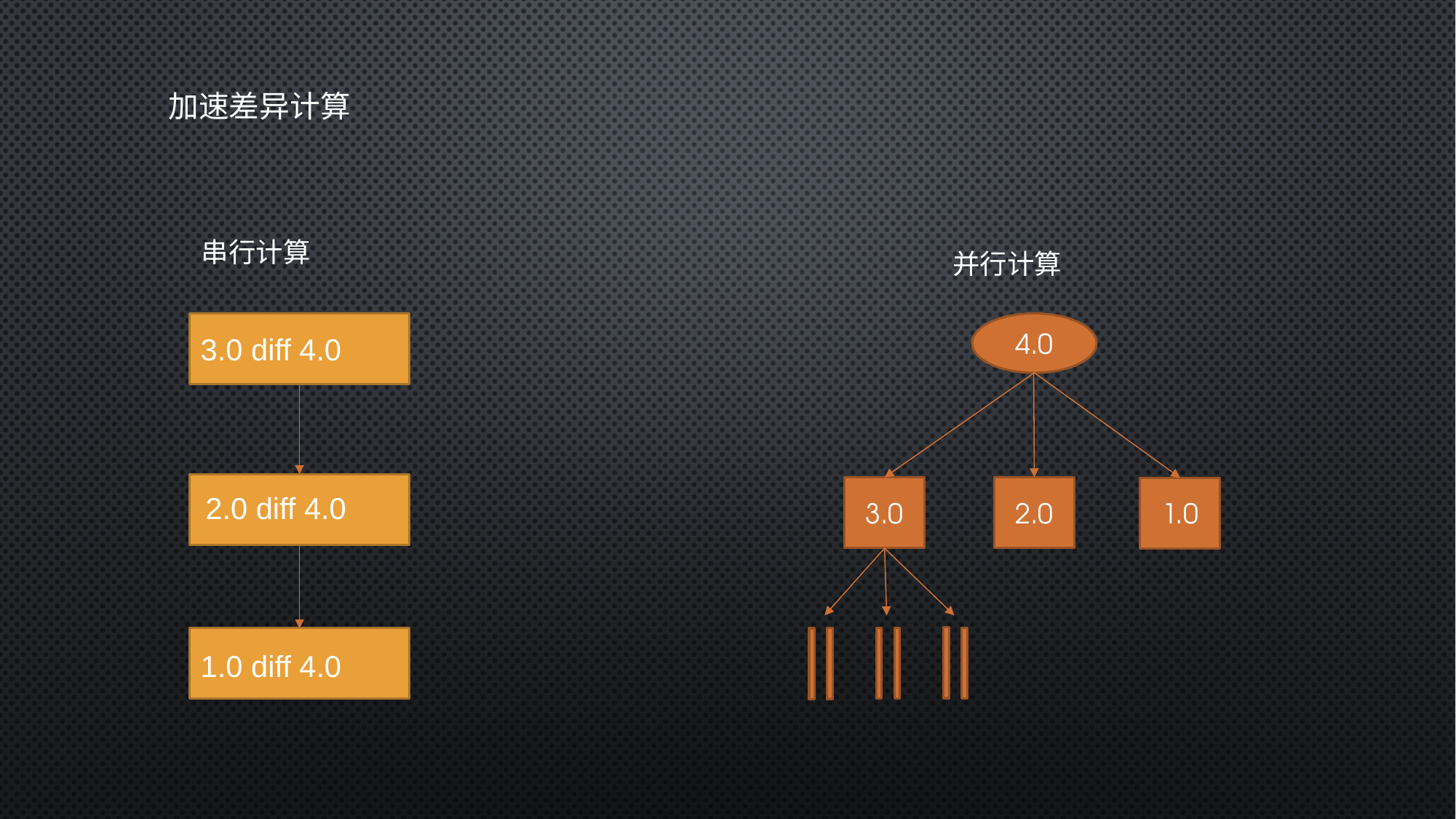

加速差异计算

串行计算
并行计算

4.0
3.0 diff 4.0

3.0
2.0
1.0
2.0 diff 4.0

1.0 diff 4.0